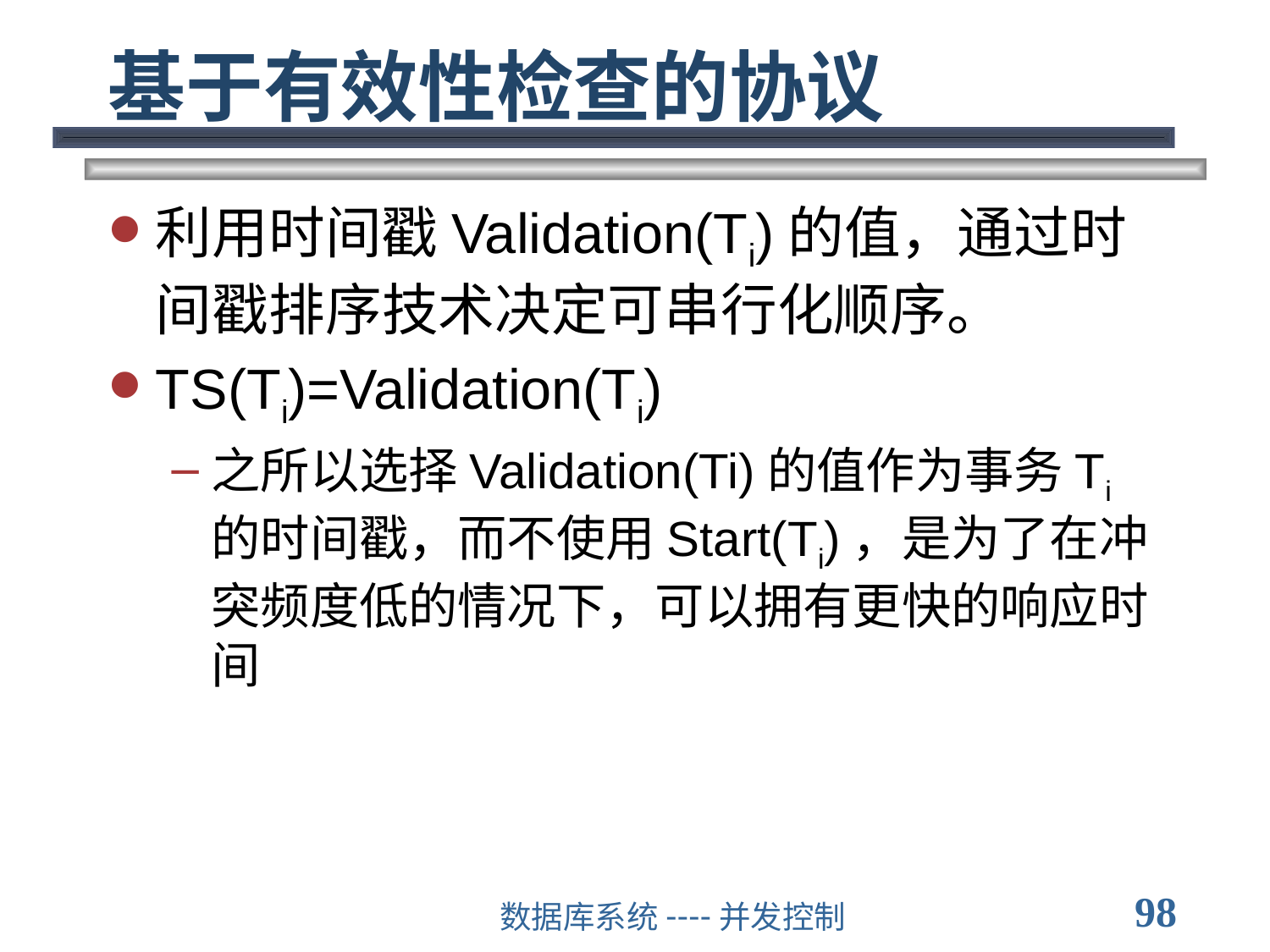

# 基于有效性检查的协议
利用时间戳Validation(Ti)的值，通过时间戳排序技术决定可串行化顺序。
TS(Ti)=Validation(Ti)
之所以选择Validation(Ti)的值作为事务Ti的时间戳，而不使用Start(Ti)，是为了在冲突频度低的情况下，可以拥有更快的响应时间
98
数据库系统----并发控制